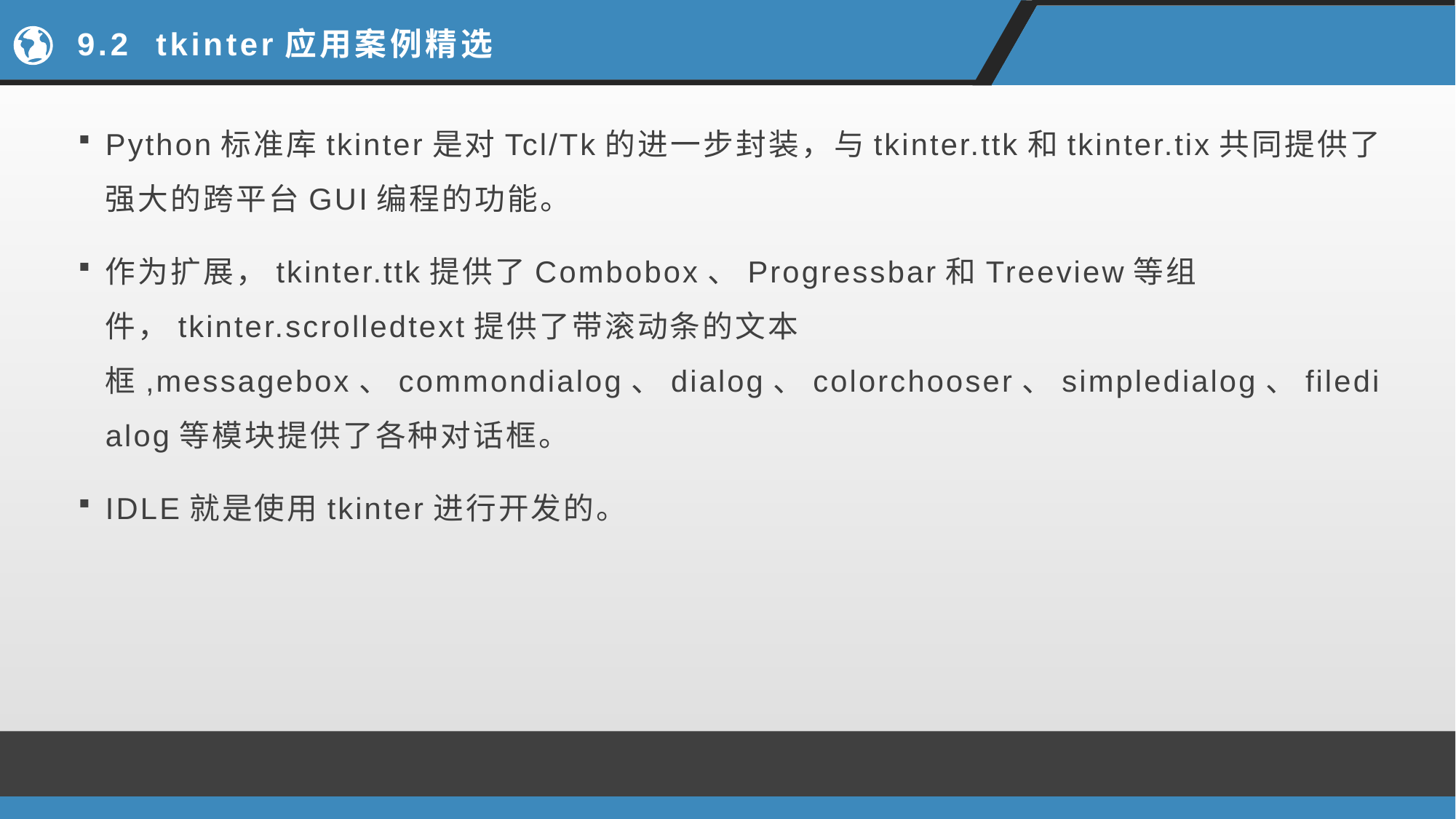

# 9.2  tkinter应用案例精选

Python标准库tkinter是对Tcl/Tk的进一步封装，与tkinter.ttk和tkinter.tix共同提供了强大的跨平台GUI编程的功能。
作为扩展，tkinter.ttk提供了Combobox、Progressbar和Treeview等组件，tkinter.scrolledtext提供了带滚动条的文本框,messagebox、commondialog、dialog、colorchooser、simpledialog、filedialog等模块提供了各种对话框。
IDLE就是使用tkinter进行开发的。